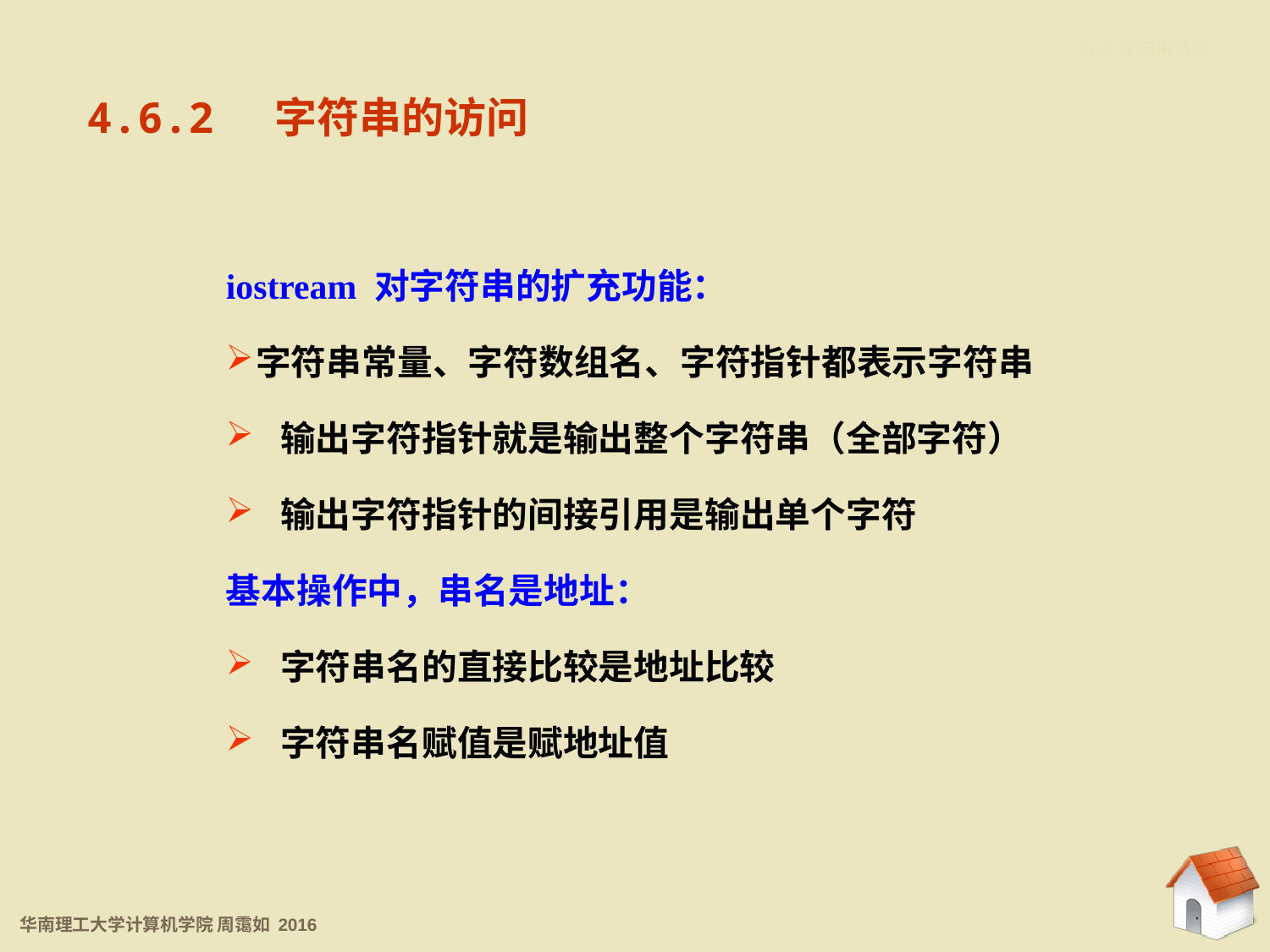

4.6.2 字符串访问
4.6.2  字符串的访问
iostream 对字符串的扩充功能：
字符串常量、字符数组名、字符指针都表示字符串
  输出字符指针就是输出整个字符串（全部字符）
  输出字符指针的间接引用是输出单个字符
基本操作中，串名是地址：
  字符串名的直接比较是地址比较
  字符串名赋值是赋地址值